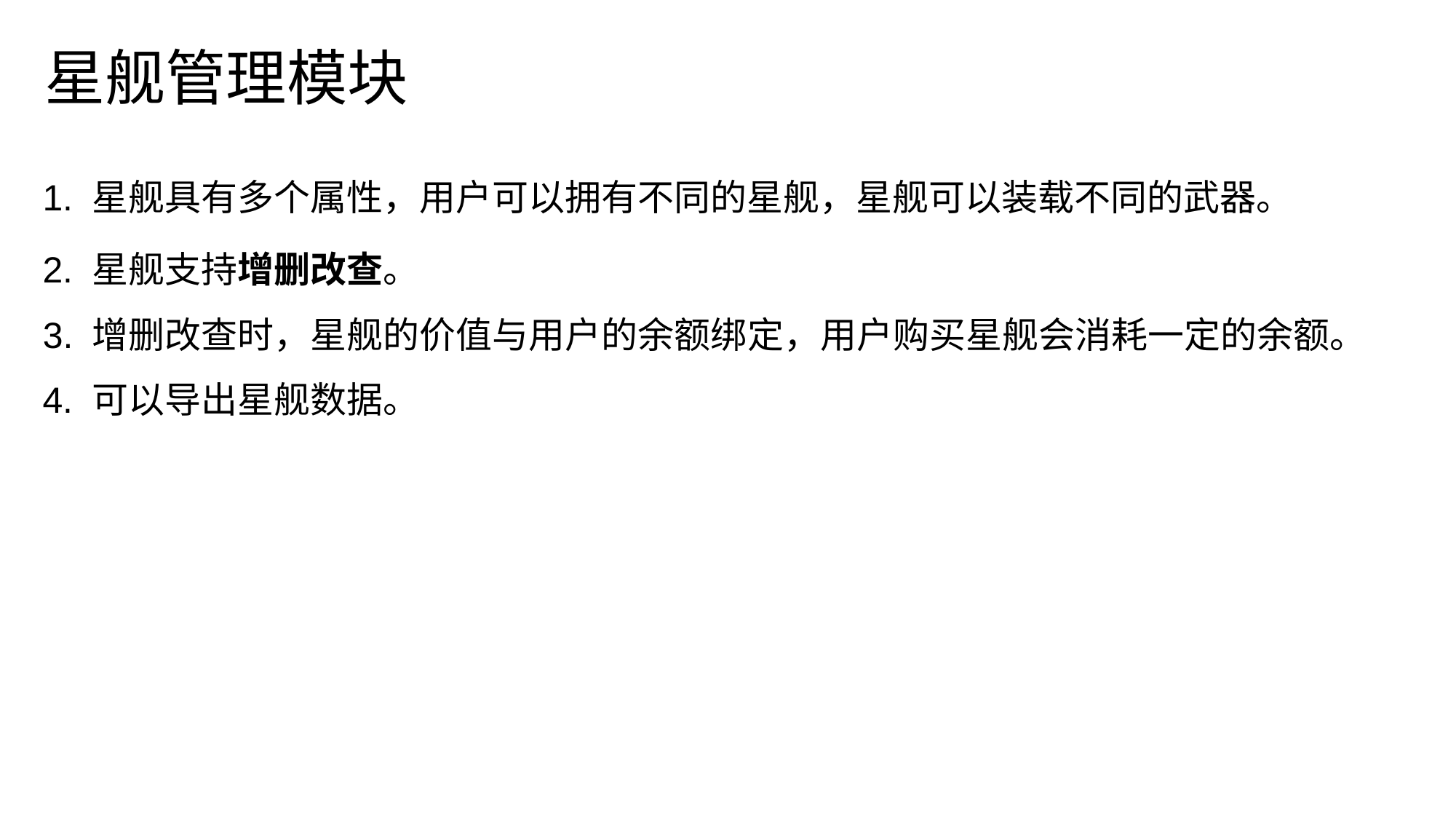

星舰管理模块
1. 星舰具有多个属性，用户可以拥有不同的星舰，星舰可以装载不同的武器。
2. 星舰支持增删改查。
3. 增删改查时，星舰的价值与用户的余额绑定，用户购买星舰会消耗一定的余额。
4. 可以导出星舰数据。